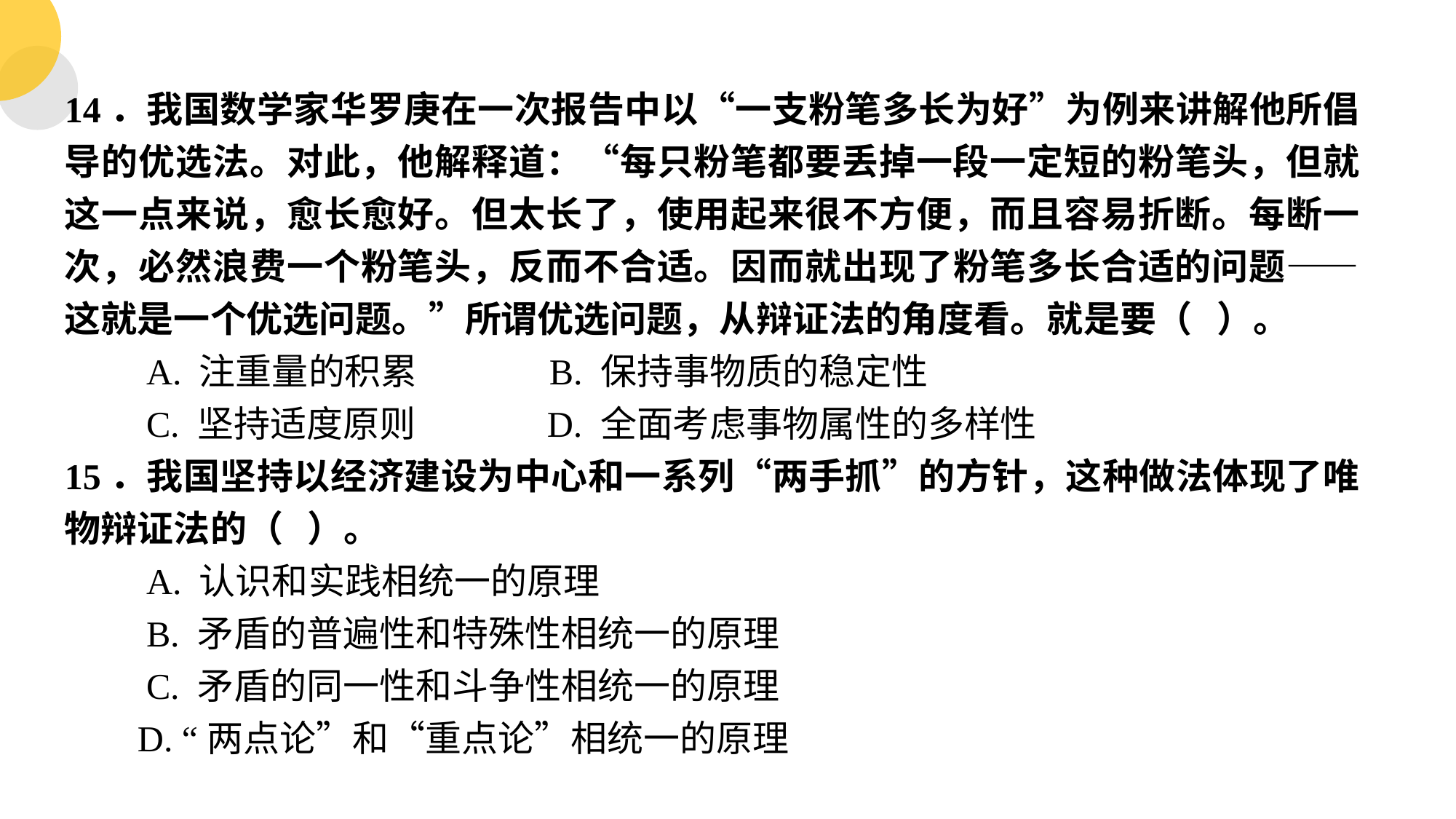

14．我国数学家华罗庚在一次报告中以“一支粉笔多长为好”为例来讲解他所倡导的优选法。对此，他解释道：“每只粉笔都要丢掉一段一定短的粉笔头，但就这一点来说，愈长愈好。但太长了，使用起来很不方便，而且容易折断。每断一次，必然浪费一个粉笔头，反而不合适。因而就出现了粉笔多长合适的问题——这就是一个优选问题。”所谓优选问题，从辩证法的角度看。就是要（   ）。
　　A. 注重量的积累               B. 保持事物质的稳定性
　　C. 坚持适度原则               D. 全面考虑事物属性的多样性
15．我国坚持以经济建设为中心和一系列“两手抓”的方针，这种做法体现了唯物辩证法的（   ）。
　　A. 认识和实践相统一的原理
　　B. 矛盾的普遍性和特殊性相统一的原理
　　C. 矛盾的同一性和斗争性相统一的原理
    D. “两点论”和“重点论”相统一的原理